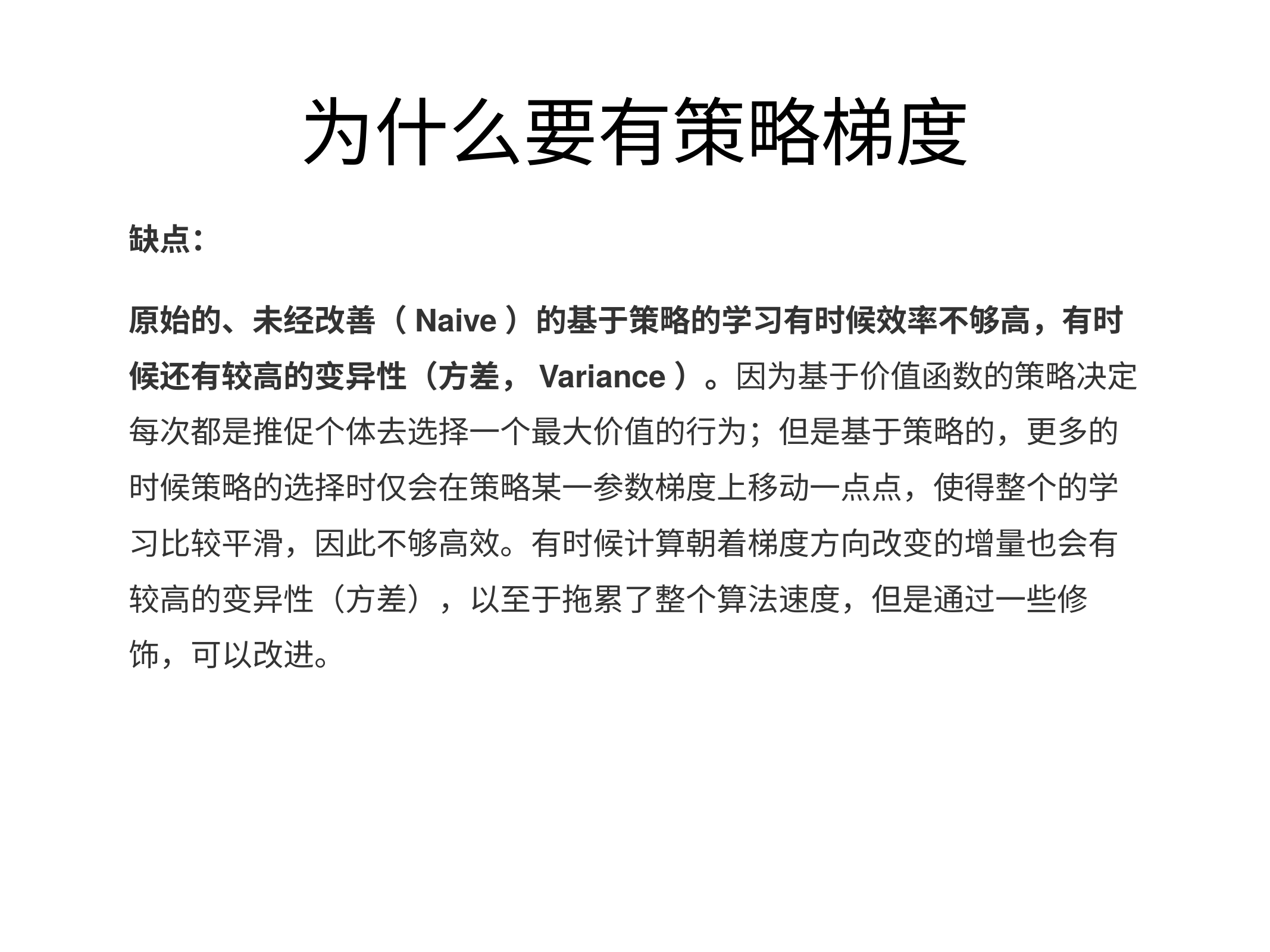

为什么要有策略梯度
# 缺点：
原始的、未经改善（Naive）的基于策略的学习有时候效率不够高，有时候还有较高的变异性（方差，Variance）。因为基于价值函数的策略决定每次都是推促个体去选择一个最大价值的行为；但是基于策略的，更多的时候策略的选择时仅会在策略某一参数梯度上移动一点点，使得整个的学习比较平滑，因此不够高效。有时候计算朝着梯度方向改变的增量也会有较高的变异性（方差），以至于拖累了整个算法速度，但是通过一些修饰，可以改进。